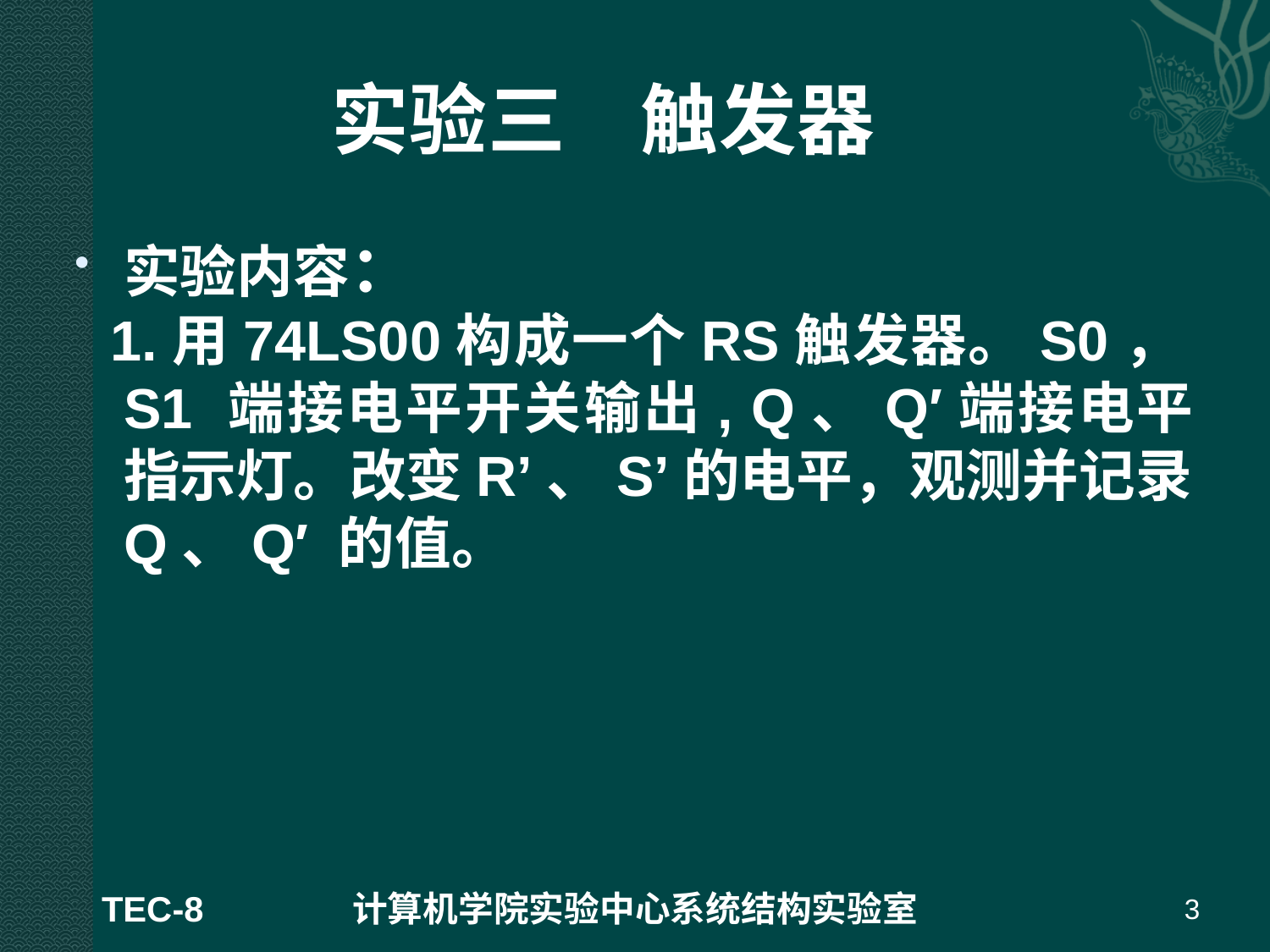

# 实验三    触发器
实验内容：
  1.用74LS00构成一个RS触发器。S0，S1 端接电平开关输出, Q、Q′端接电平指示灯。改变R’、S’的电平，观测并记录Q、Q′ 的值。

TEC-8
计算机学院实验中心系统结构实验室
3